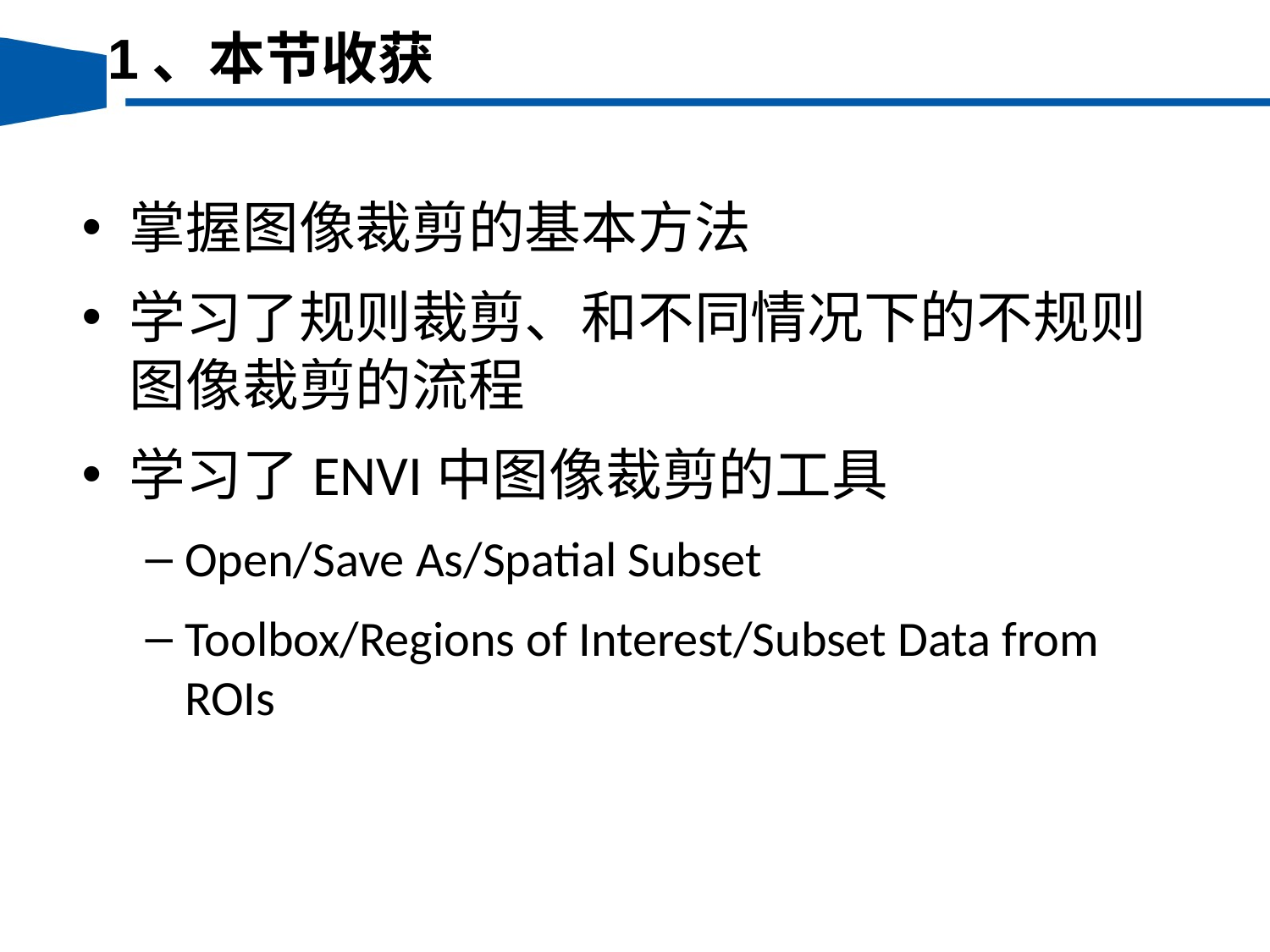

1、本节收获
掌握图像裁剪的基本方法
学习了规则裁剪、和不同情况下的不规则图像裁剪的流程
学习了ENVI中图像裁剪的工具
Open/Save As/Spatial Subset
Toolbox/Regions of Interest/Subset Data from ROIs